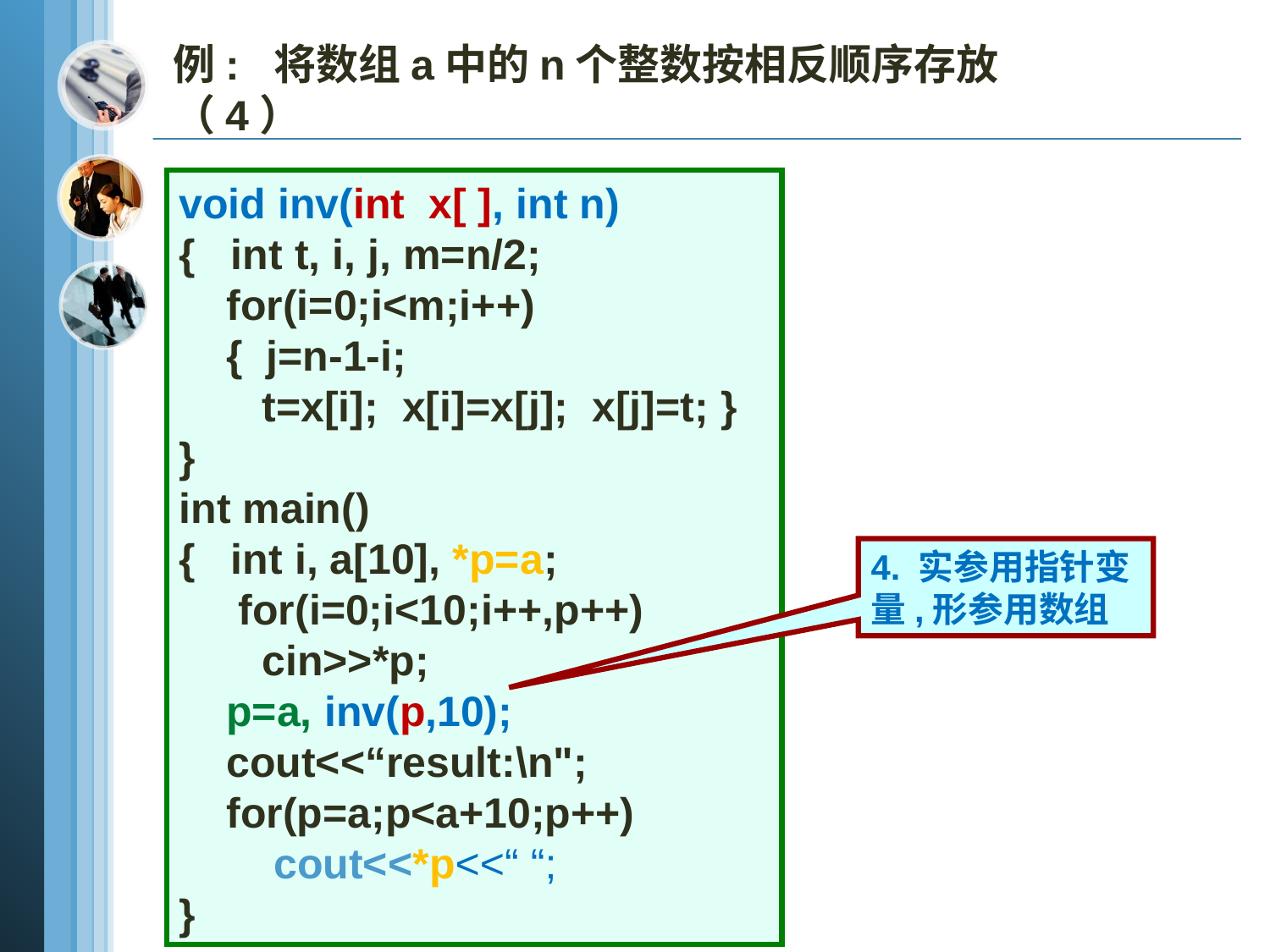

例:  将数组a中的n个整数按相反顺序存放（4）
void inv(int  x[ ], int n)
{   int t, i, j, m=n/2;
    for(i=0;i<m;i++)
    {  j=n-1-i;
       t=x[i];  x[i]=x[j];  x[j]=t; }
}
int main()
{   int i, a[10], *p=a;
     for(i=0;i<10;i++,p++)
       cin>>*p;
    p=a, inv(p,10);
    cout<<“result:\n";
    for(p=a;p<a+10;p++)
        cout<<*p<<“ “;
}
4. 实参用指针变量,形参用数组